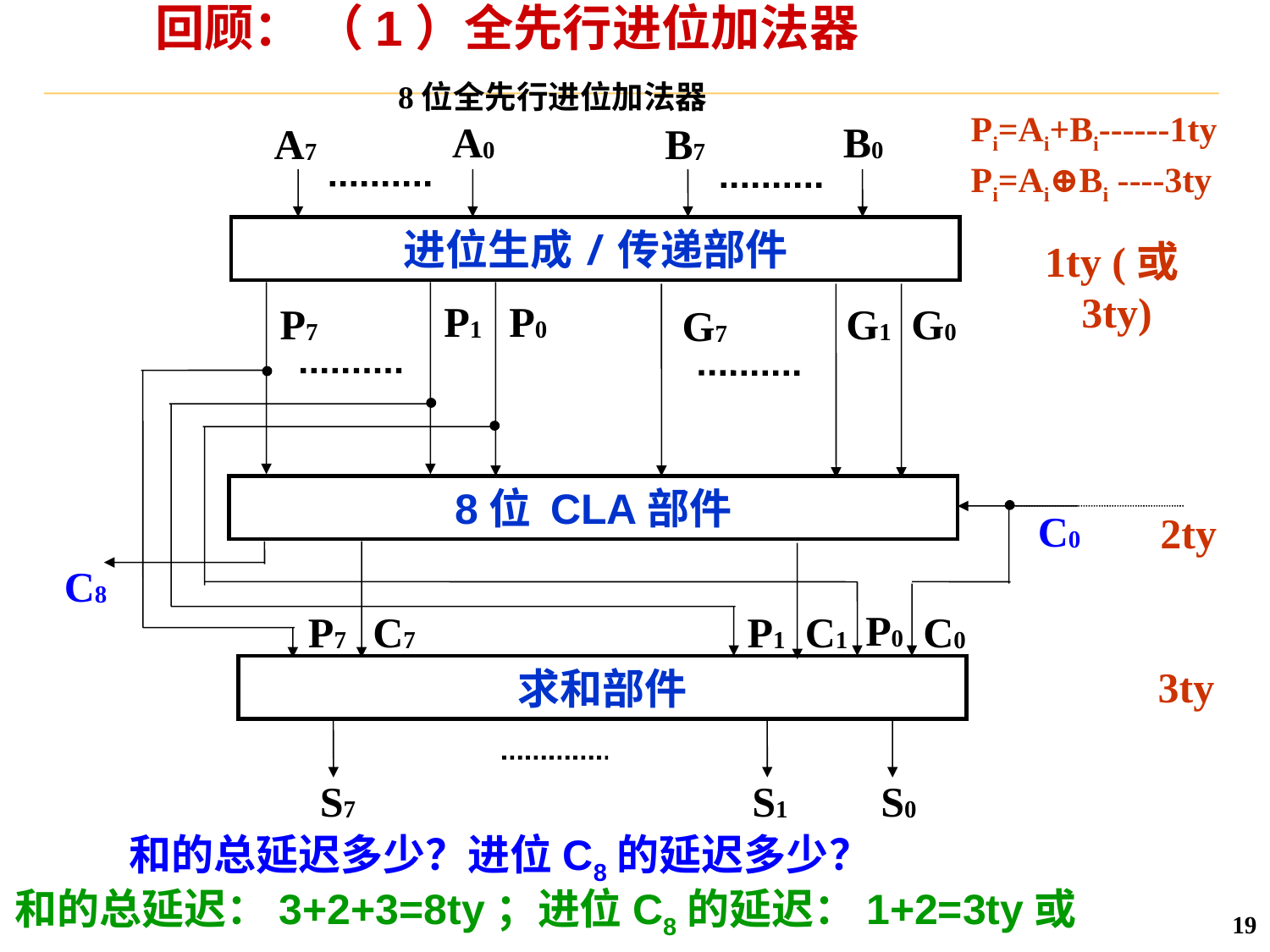

# 回顾： （1）全先行进位加法器
8位全先行进位加法器
Pi=Ai+Bi------1ty
Pi=Ai⊕Bi ----3ty
A0
B0
A7
B7

进位生成/传递部件
1ty (或3ty)

P1
P0
P7
G1
G0
G7

8位 CLA部件
C0

2ty

C8

P0
P7
C7
P1
C1
C0

3ty
求和部件

S7
S1
S0
和的总延迟多少？进位C8的延迟多少？
和的总延迟：3+2+3=8ty；进位C8的延迟：1+2=3ty或3+2=5ty
19